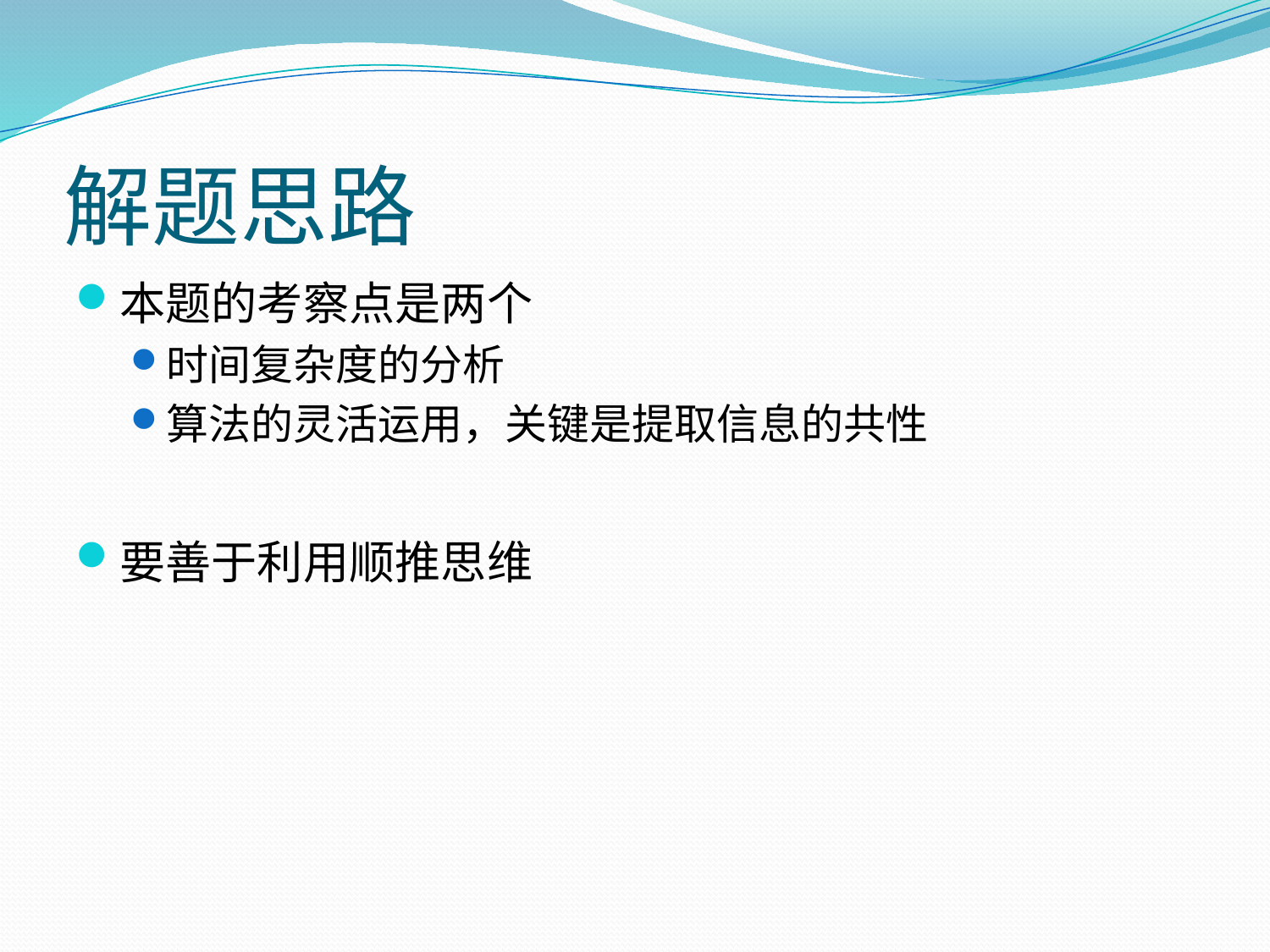

# 解题思路
本题的考察点是两个
时间复杂度的分析
算法的灵活运用，关键是提取信息的共性

要善于利用顺推思维